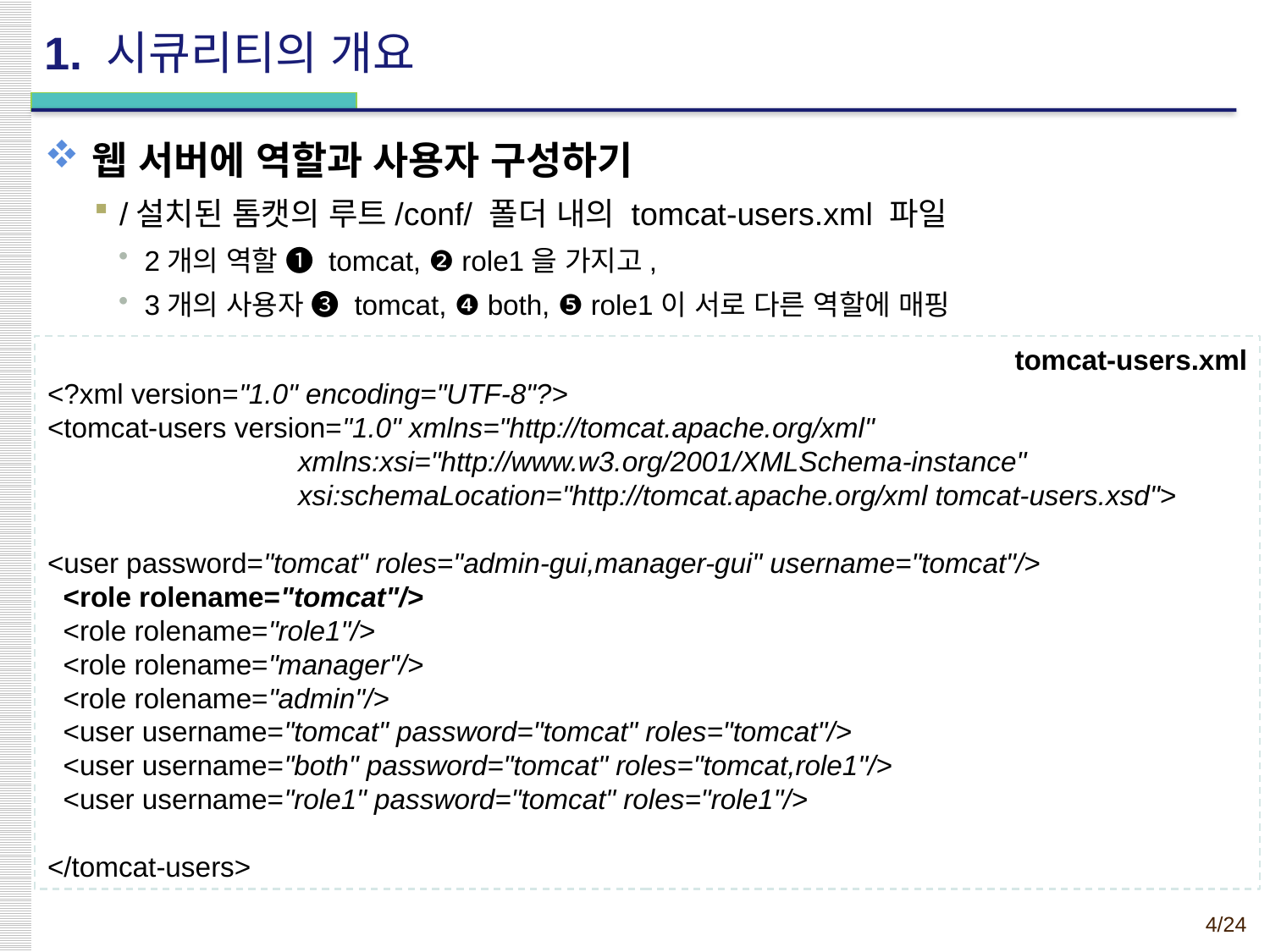

# 1. 시큐리티의 개요
웹 서버에 역할과 사용자 구성하기
/설치된 톰캣의 루트/conf/ 폴더 내의 tomcat-users.xml 파일
2개의 역할 ❶ tomcat, ❷ role1을 가지고,
3개의 사용자 ❸ tomcat, ❹ both, ❺ role1이 서로 다른 역할에 매핑
tomcat-users.xml
<?xml version="1.0" encoding="UTF-8"?>
<tomcat-users version="1.0" xmlns="http://tomcat.apache.org/xml"
                                xmlns:xsi="http://www.w3.org/2001/XMLSchema-instance"
                                xsi:schemaLocation="http://tomcat.apache.org/xml tomcat-users.xsd">

<user password="tomcat" roles="admin-gui,manager-gui" username="tomcat"/>
  <role rolename="tomcat"/>
  <role rolename="role1"/>
  <role rolename="manager"/>
  <role rolename="admin"/>
  <user username="tomcat" password="tomcat" roles="tomcat"/>
  <user username="both" password="tomcat" roles="tomcat,role1"/>
  <user username="role1" password="tomcat" roles="role1"/>

</tomcat-users>